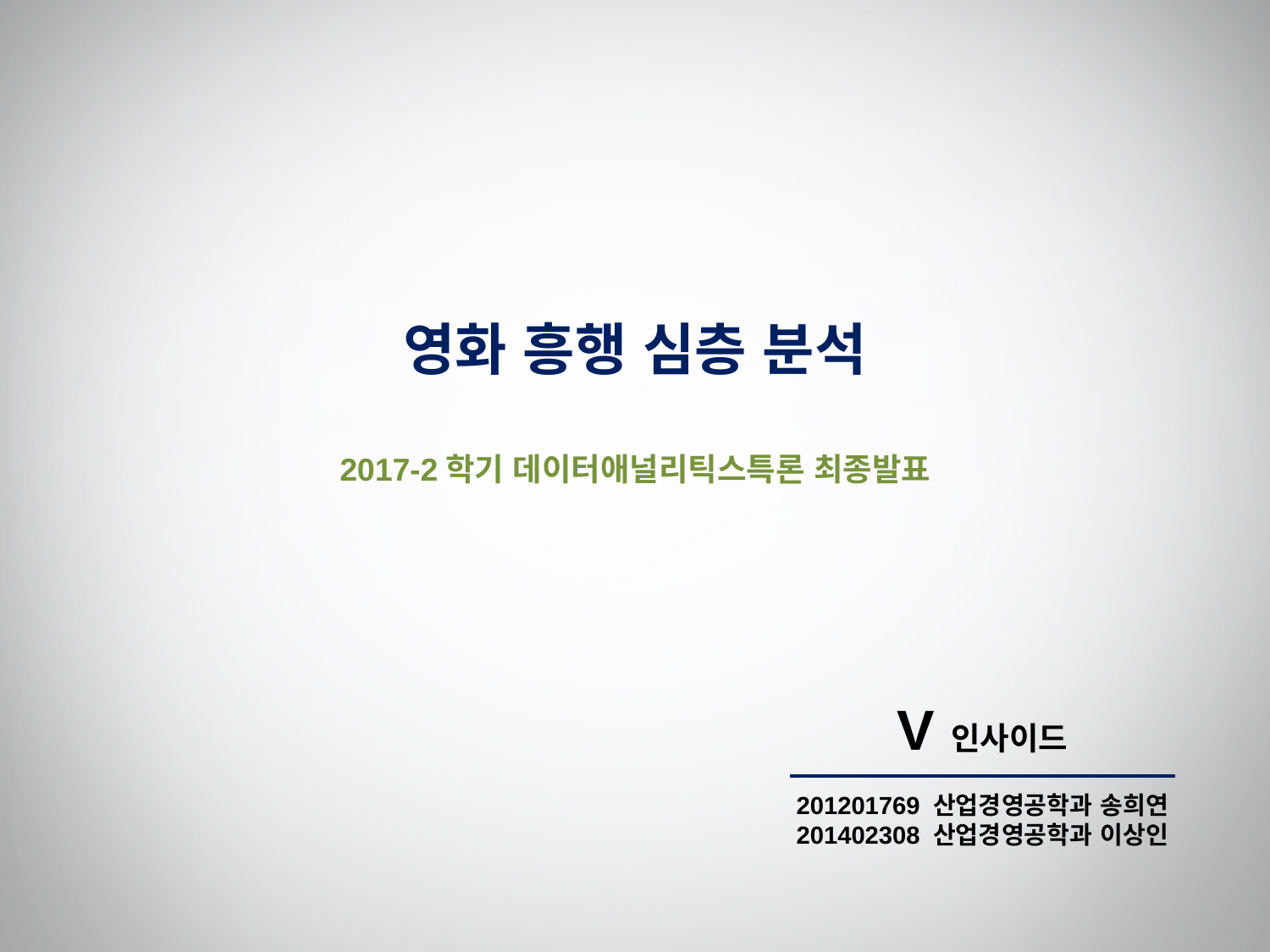

영화 흥행 심층 분석

2017-2학기 데이터애널리틱스특론 최종발표
V 인사이드
201201769 산업경영공학과 송희연
201402308 산업경영공학과 이상인